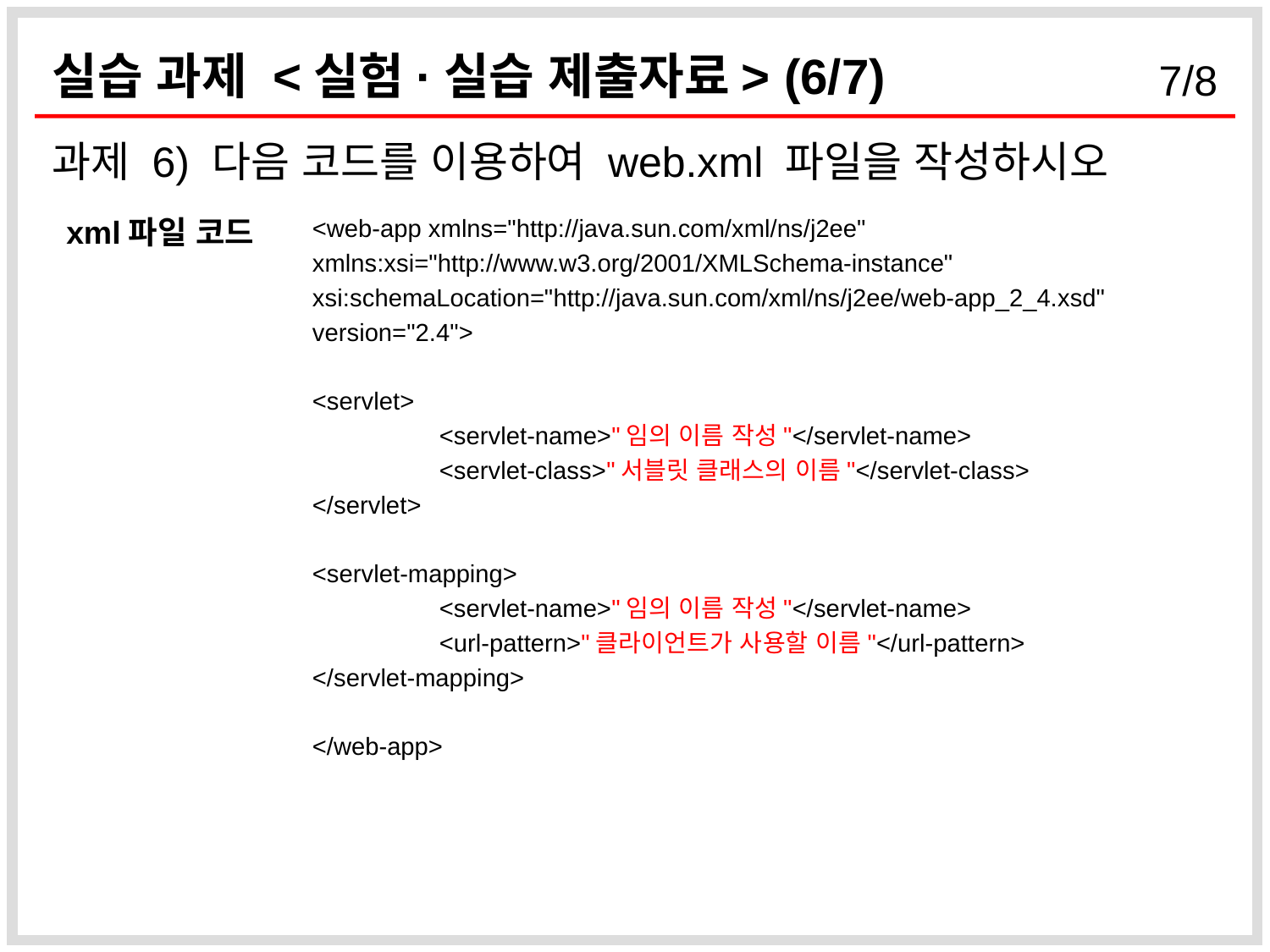

# 실습 과제 <실험·실습 제출자료> (6/7)
과제 6) 다음 코드를 이용하여 web.xml 파일을 작성하시오
xml파일 코드

<web-app xmlns="http://java.sun.com/xml/ns/j2ee"
xmlns:xsi="http://www.w3.org/2001/XMLSchema-instance"
xsi:schemaLocation="http://java.sun.com/xml/ns/j2ee/web-app_2_4.xsd"
version="2.4">

<servlet>
	<servlet-name>"임의 이름 작성"</servlet-name>
	<servlet-class>"서블릿 클래스의 이름"</servlet-class>
</servlet>

<servlet-mapping>
	<servlet-name>"임의 이름 작성"</servlet-name>
	<url-pattern>"클라이언트가 사용할 이름"</url-pattern>
</servlet-mapping>

</web-app>